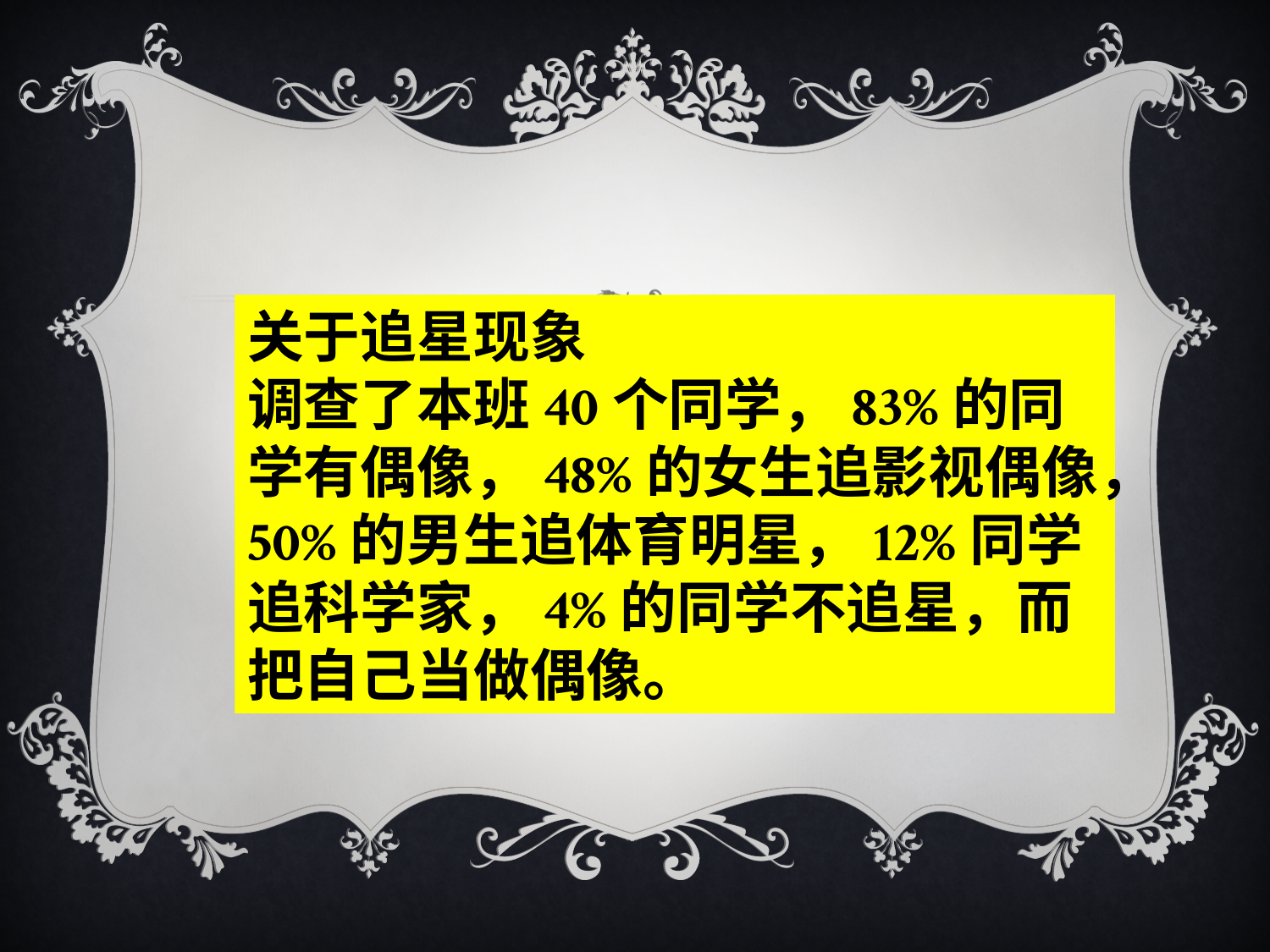

关于追星现象
调查了本班40个同学，83%的同学有偶像，48%的女生追影视偶像，50%的男生追体育明星，12%同学追科学家，4%的同学不追星，而把自己当做偶像。